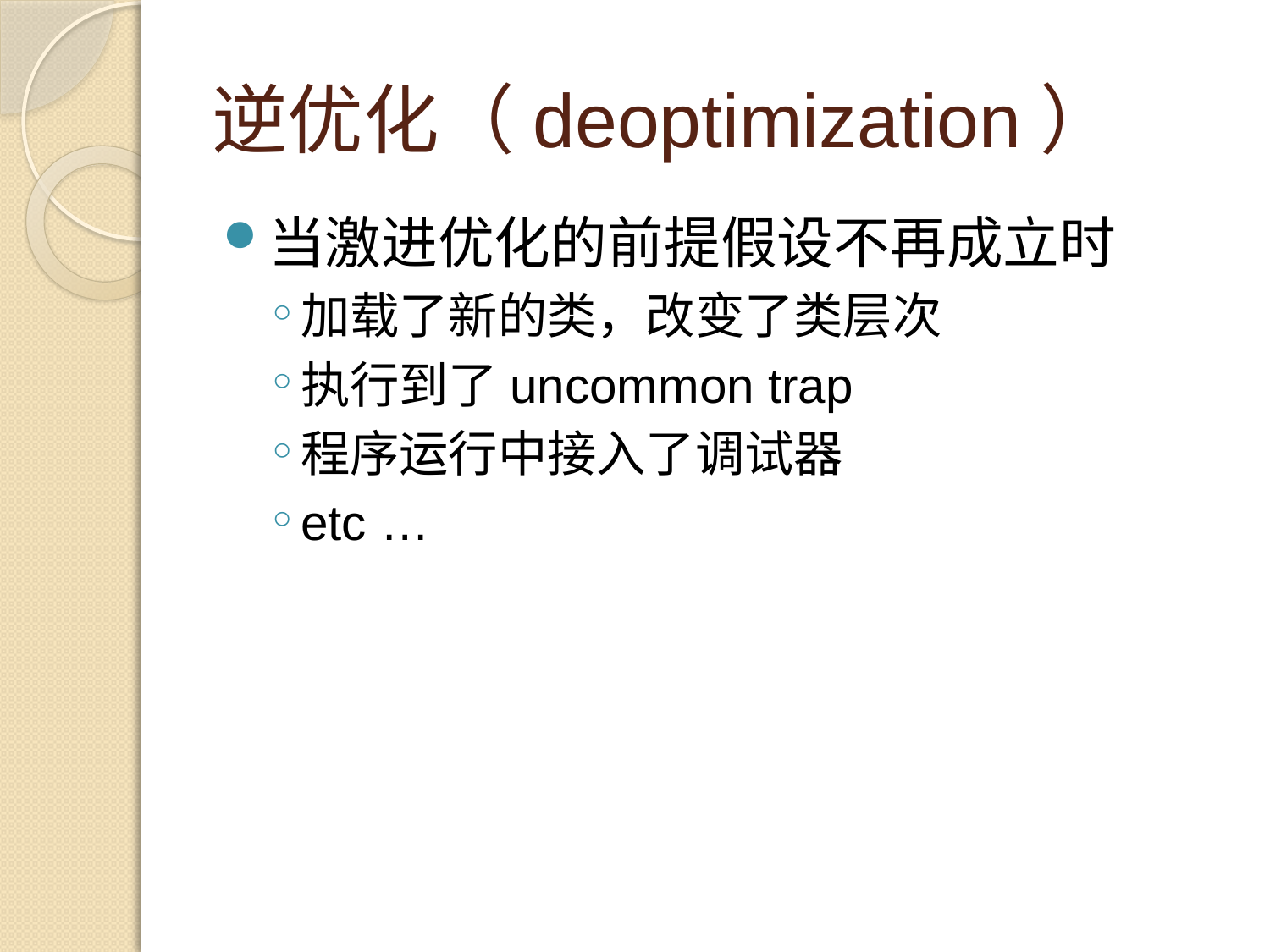

# 逆优化（deoptimization）
当激进优化的前提假设不再成立时
加载了新的类，改变了类层次
执行到了uncommon trap
程序运行中接入了调试器
etc …